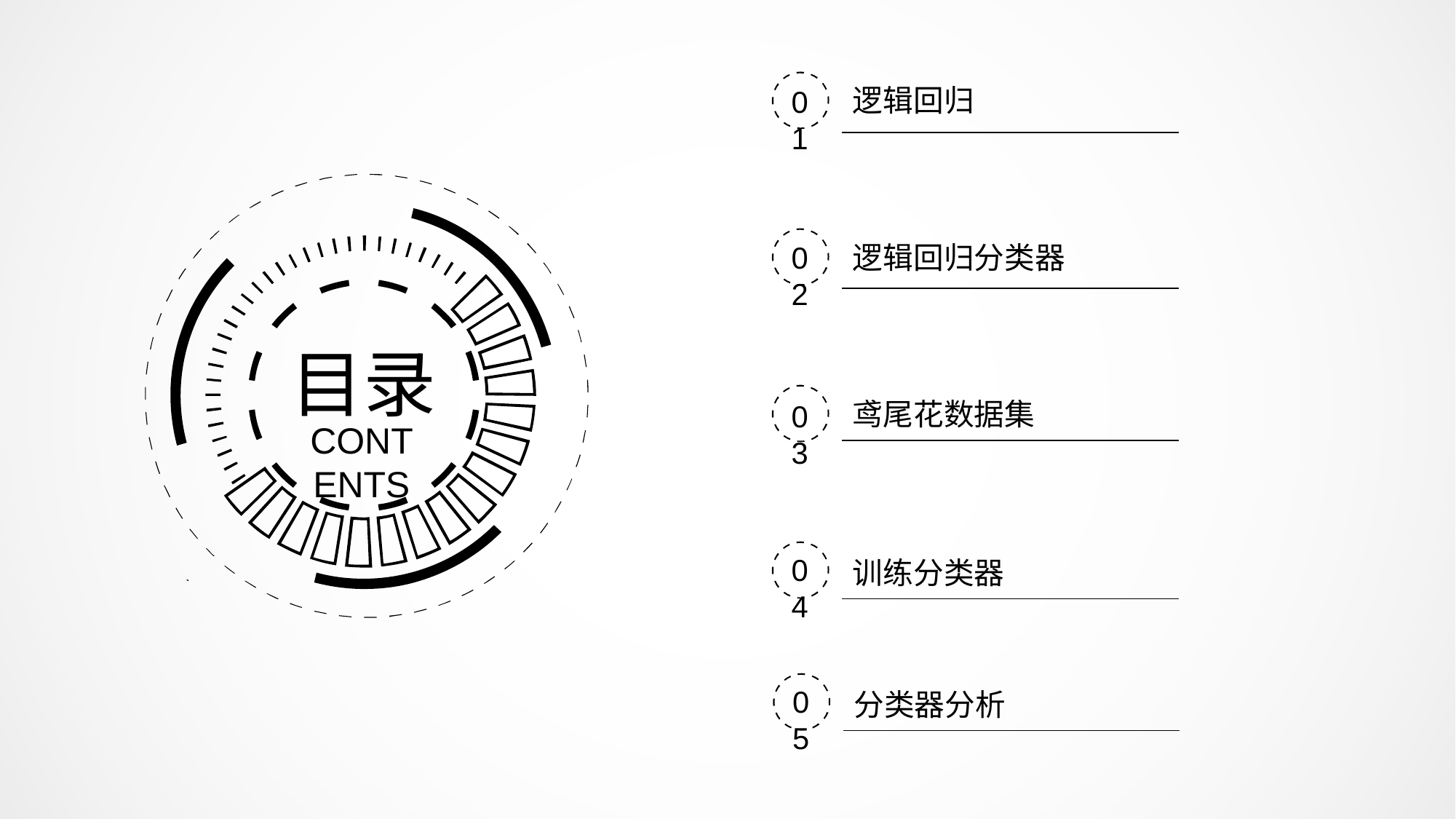

逻辑回归
01

逻辑回归分类器
02
目录

鸢尾花数据集
03
CONTENTS

04
训练分类器

05
分类器分析